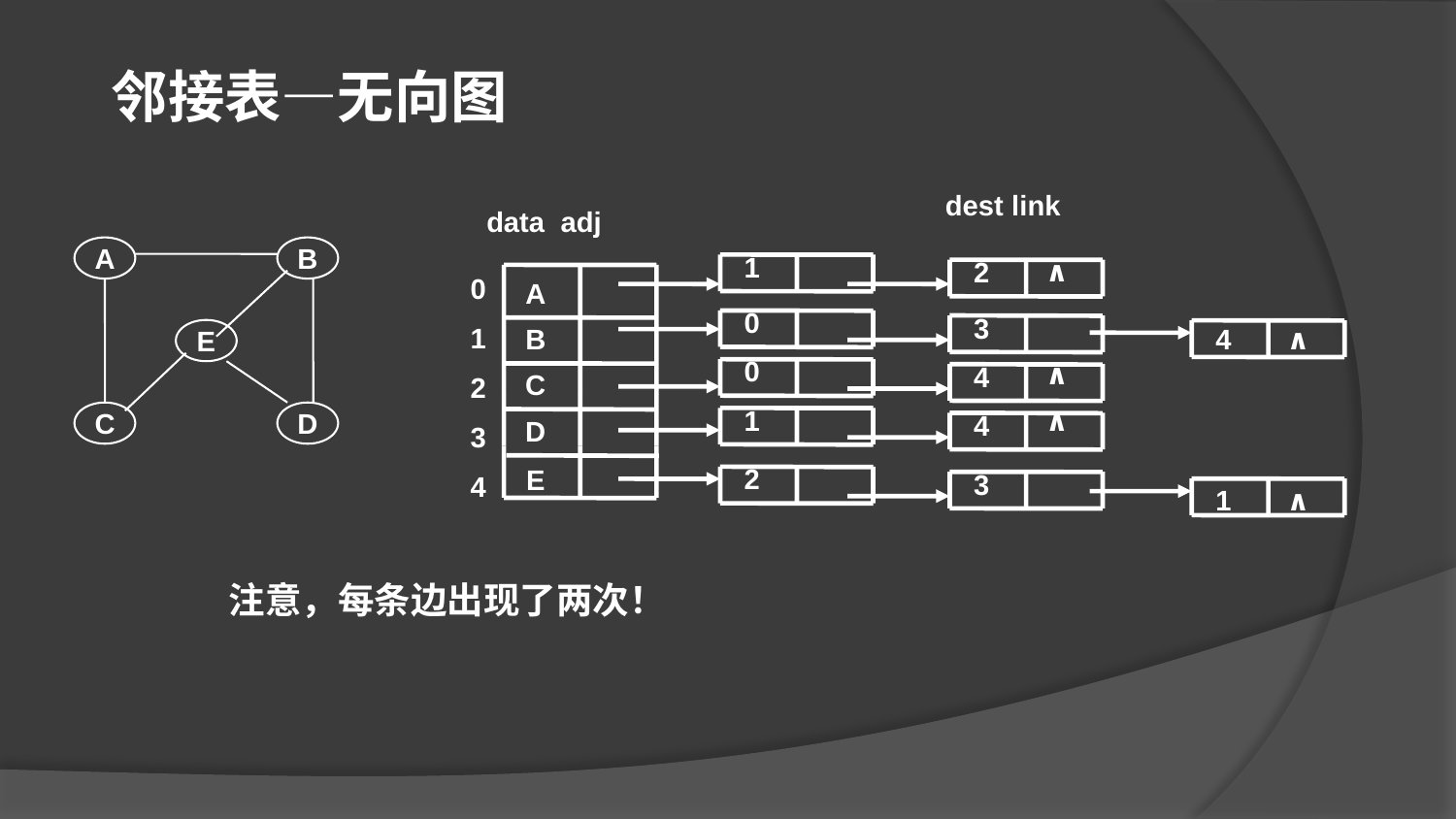

邻接表—无向图
 dest link
 data  adj
1
∧
2

0
1
2
3
4

A

0
3

B
4
∧

0
∧

4

C

1
∧

4
D

2
E

3

1
∧

A
B

E

C
D
注意，每条边出现了两次！